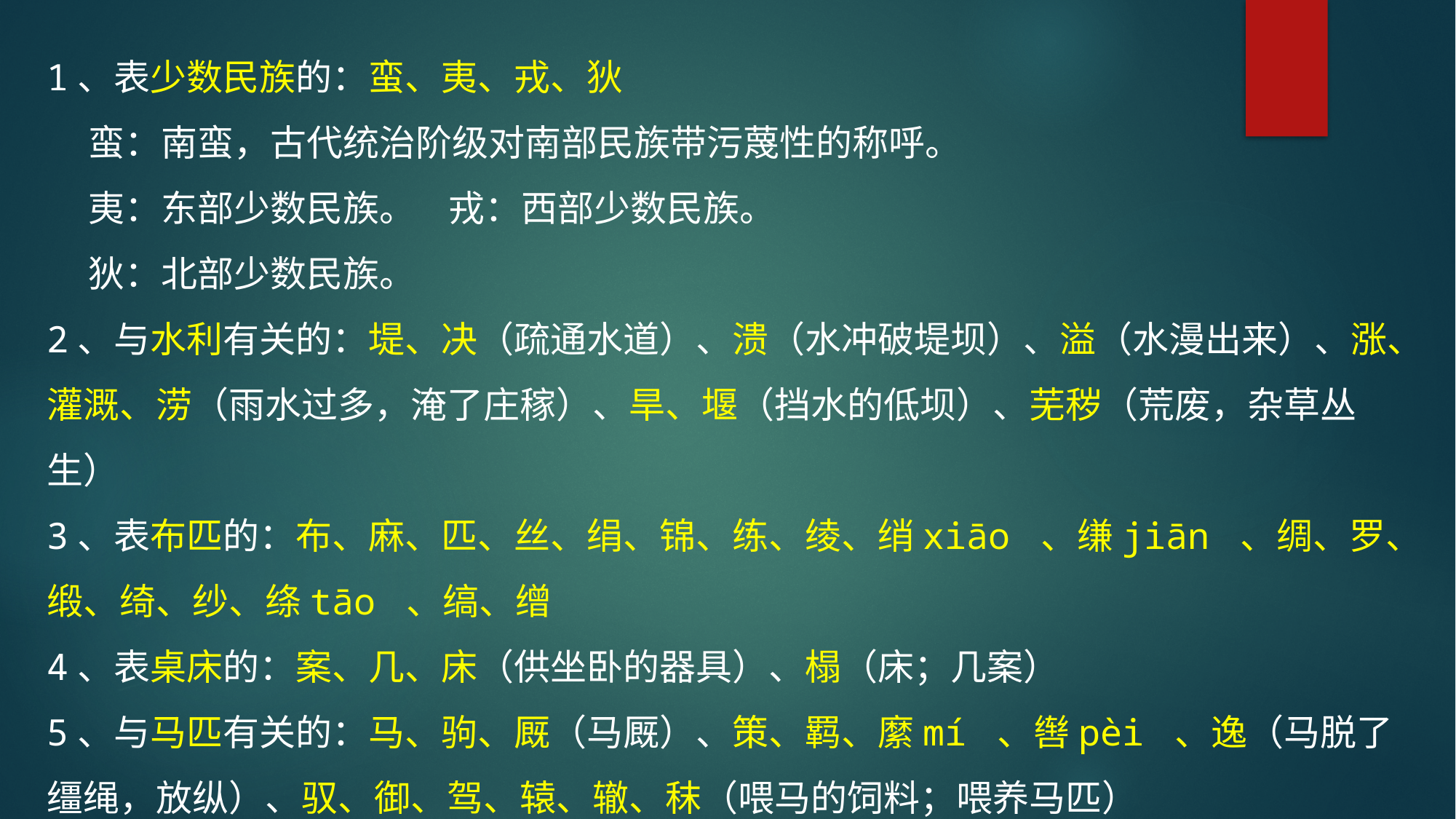

1、表少数民族的：蛮、夷、戎、狄
    蛮：南蛮，古代统治阶级对南部民族带污蔑性的称呼。
    夷：东部少数民族。    戎：西部少数民族。
    狄：北部少数民族。
2、与水利有关的：堤、决（疏通水道）、溃（水冲破堤坝）、溢（水漫出来）、涨、灌溉、涝（雨水过多，淹了庄稼）、旱、堰（挡水的低坝）、芜秽（荒废，杂草丛生）
3、表布匹的：布、麻、匹、丝、绢、锦、练、绫、绡xiāo 、缣jiān 、绸、罗、缎、绮、纱、绦tāo 、缟、缯
4、表桌床的：案、几、床（供坐卧的器具）、榻（床；几案）
5、与马匹有关的：马、驹、厩（马厩）、策、羁、縻mí 、辔pèi 、逸（马脱了缰绳，放纵）、驭、御、驾、辕、辙、秣（喂马的饲料；喂养马匹）